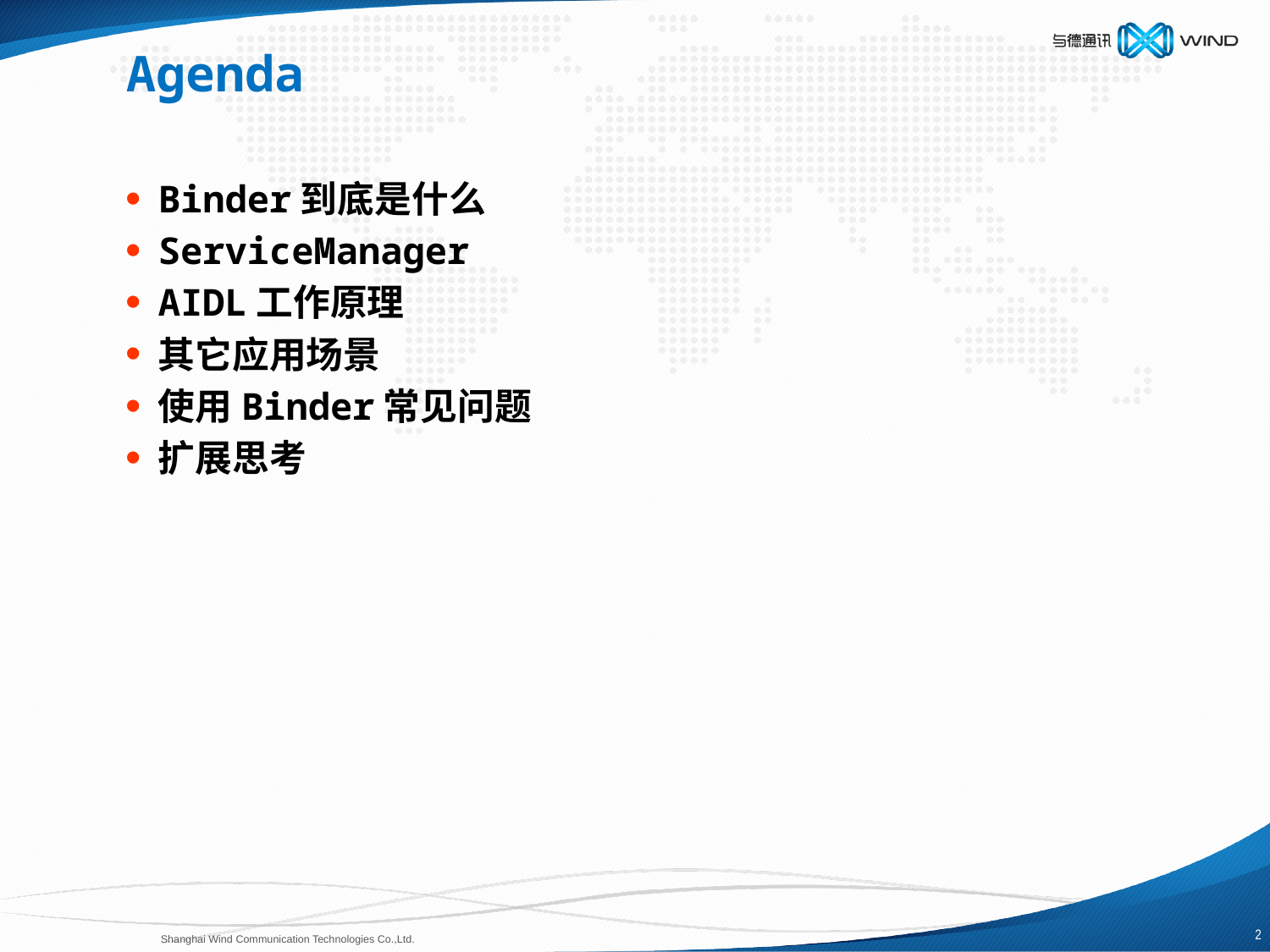

# Agenda
Binder到底是什么
ServiceManager
AIDL工作原理
其它应用场景
使用Binder常见问题
扩展思考
2